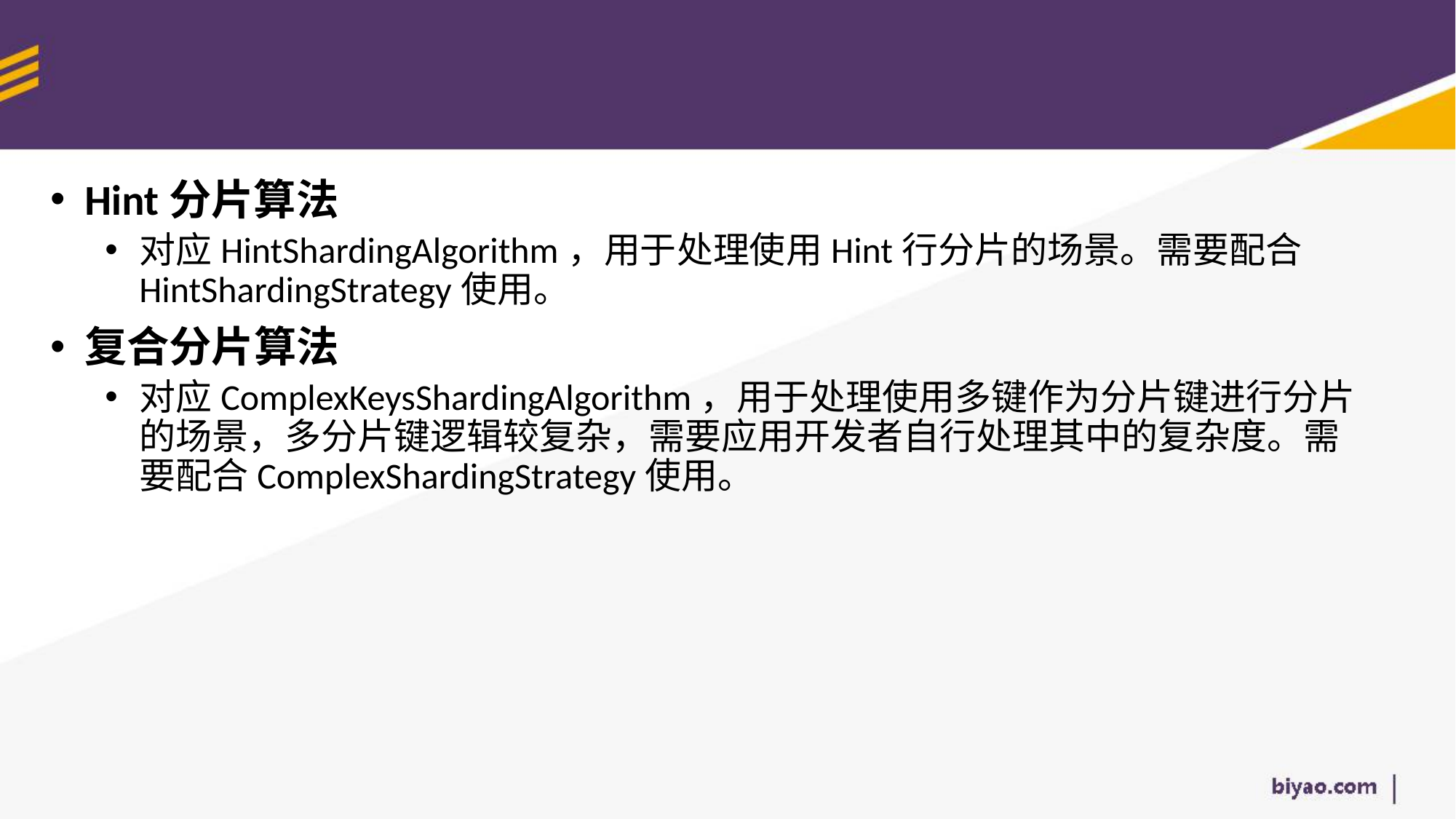

Hint分片算法
对应HintShardingAlgorithm，用于处理使用Hint行分片的场景。需要配合HintShardingStrategy使用。
复合分片算法
对应ComplexKeysShardingAlgorithm，用于处理使用多键作为分片键进行分片的场景，多分片键逻辑较复杂，需要应用开发者自行处理其中的复杂度。需要配合ComplexShardingStrategy使用。